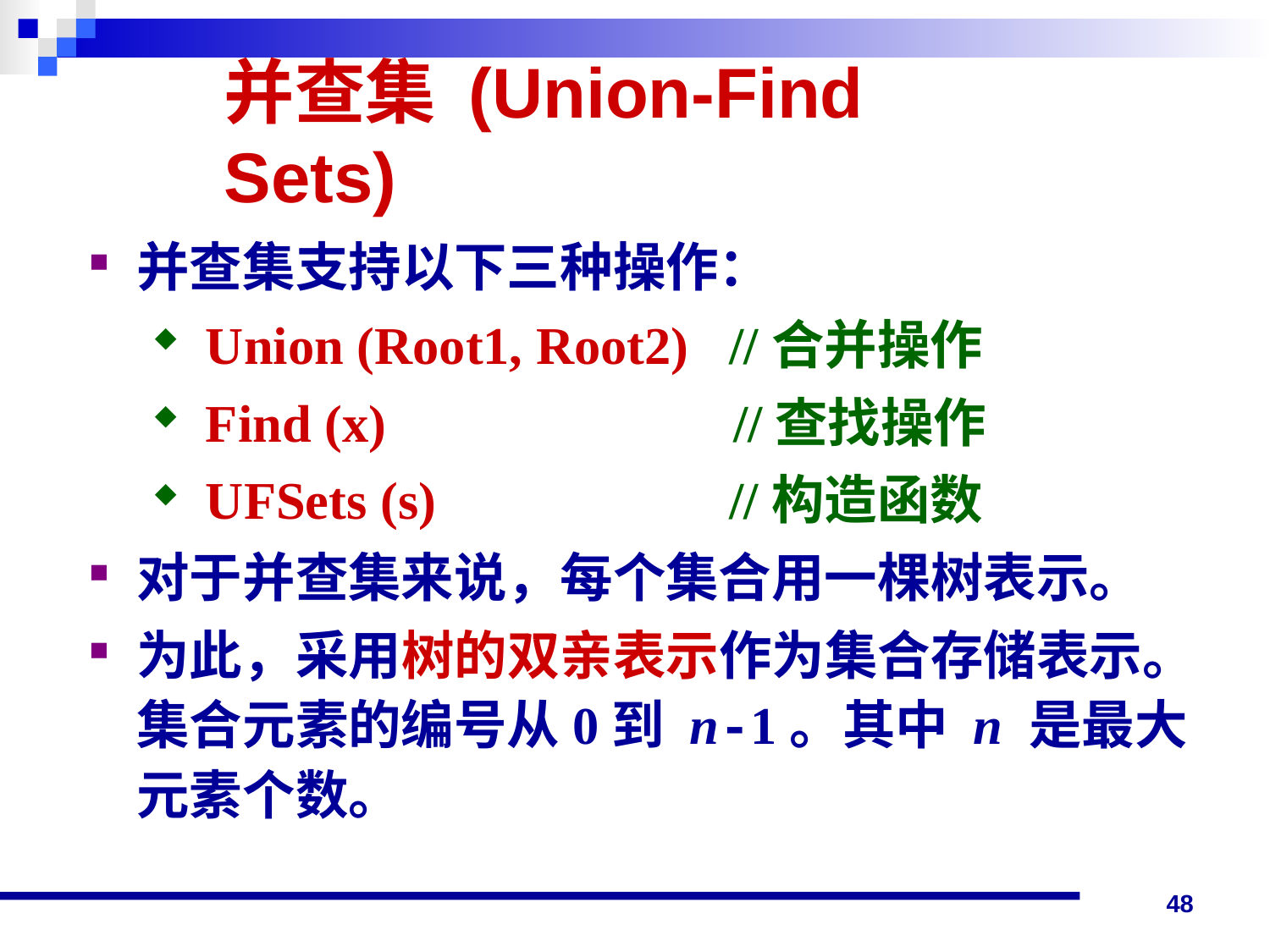

# 并查集 (Union-Find Sets)
并查集支持以下三种操作：
 Union (Root1, Root2)   //合并操作
 Find (x)                          //查找操作
 UFSets (s)                      //构造函数
对于并查集来说，每个集合用一棵树表示。
为此，采用树的双亲表示作为集合存储表示。集合元素的编号从0到 n-1。其中 n 是最大元素个数。
48